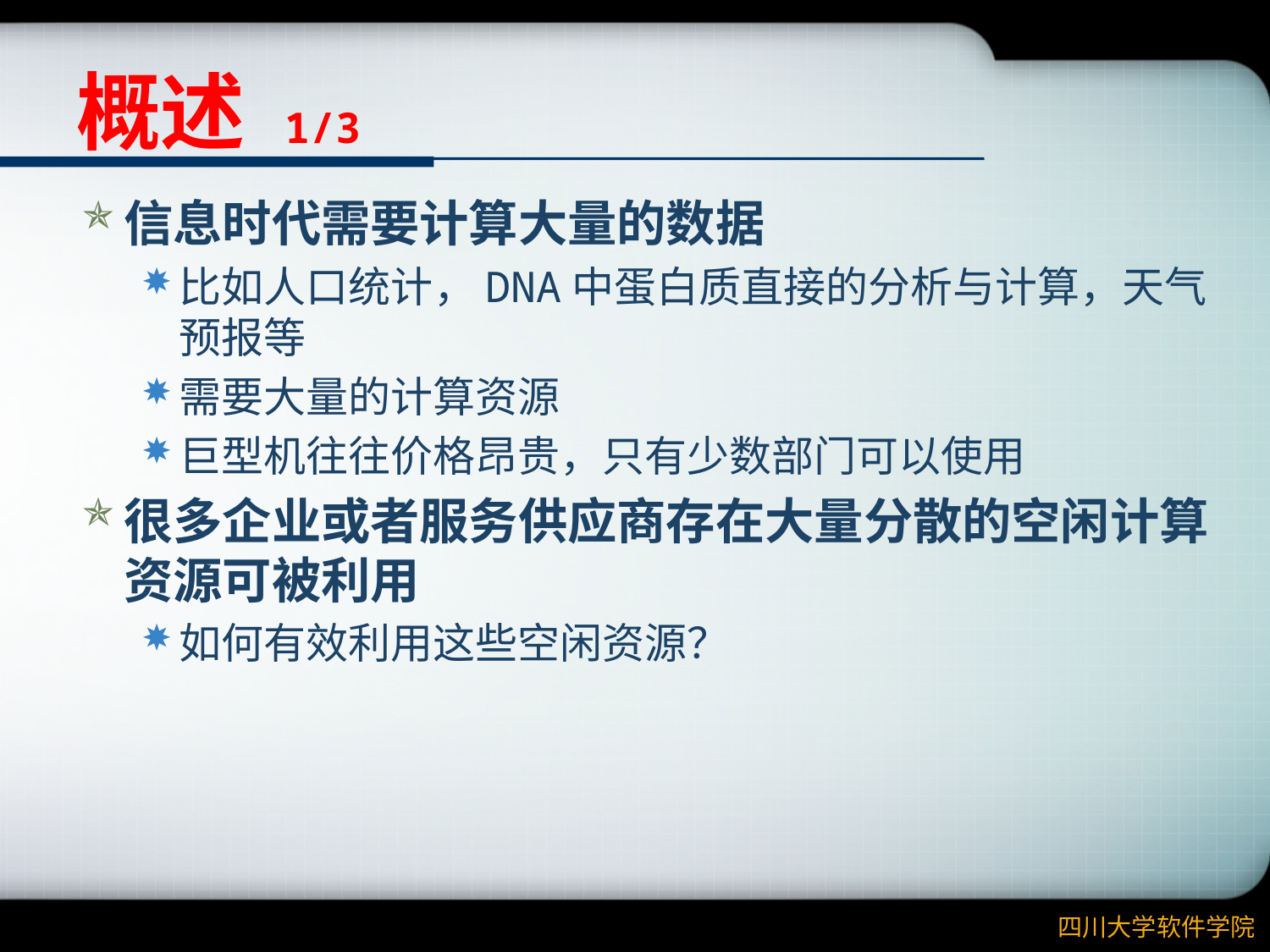

# 概述 1/3
信息时代需要计算大量的数据
比如人口统计，DNA中蛋白质直接的分析与计算，天气预报等
需要大量的计算资源
巨型机往往价格昂贵，只有少数部门可以使用
很多企业或者服务供应商存在大量分散的空闲计算资源可被利用
如何有效利用这些空闲资源？